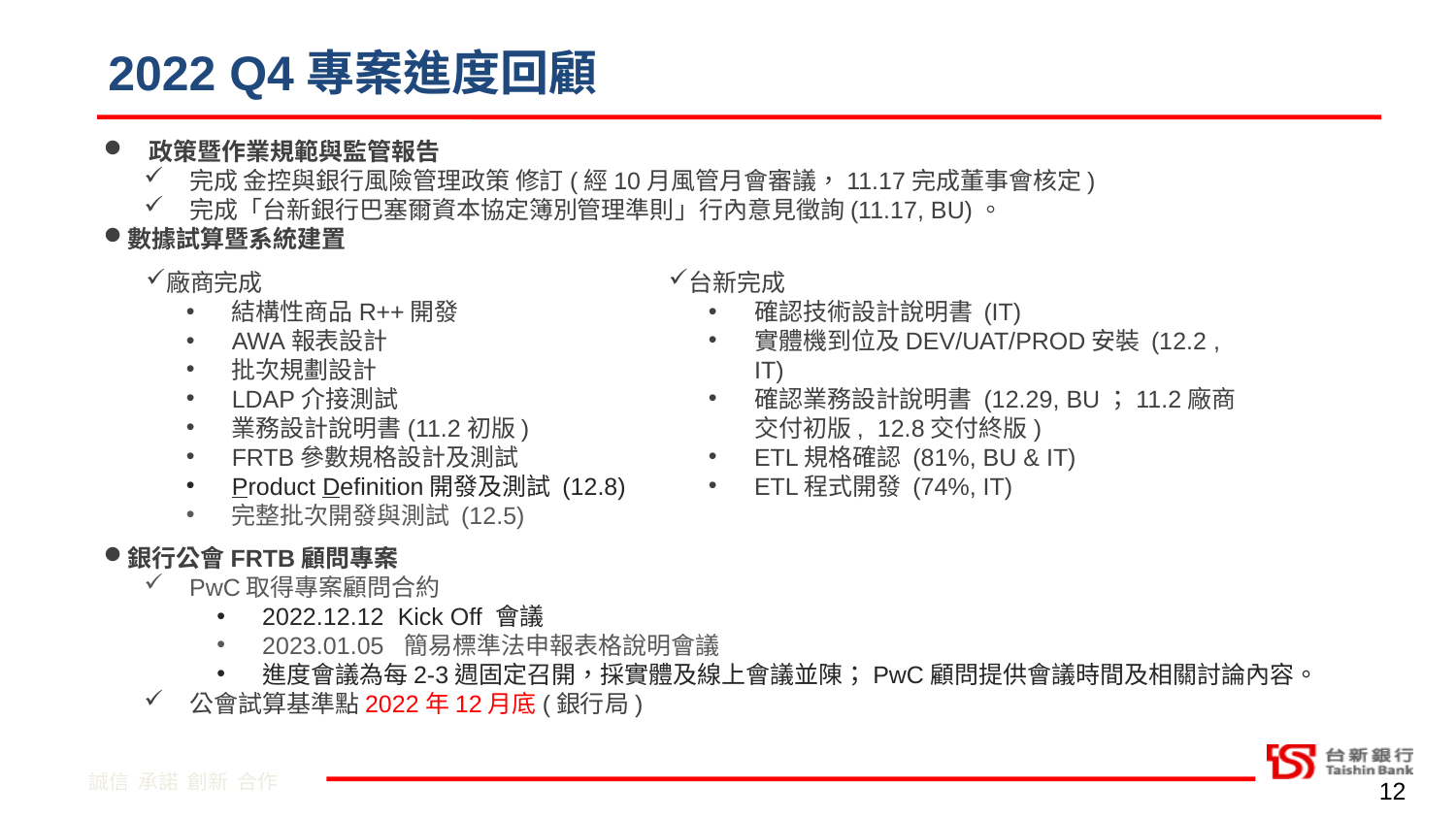

2022 Q4專案進度回顧
政策暨作業規範與監管報告
完成 金控與銀行風險管理政策 修訂(經10月風管月會審議，11.17完成董事會核定)
完成「台新銀行巴塞爾資本協定簿別管理準則」行內意見徵詢(11.17, BU)。
數據試算暨系統建置

銀行公會FRTB顧問專案
PwC取得專案顧問合約
2022.12.12  Kick Off 會議
2023.01.05  簡易標準法申報表格說明會議
進度會議為每2-3週固定召開，採實體及線上會議並陳；PwC顧問提供會議時間及相關討論內容。
公會試算基準點2022年12月底(銀行局)

廠商完成
結構性商品R++開發
AWA報表設計
批次規劃設計
LDAP介接測試
業務設計說明書(11.2初版)
FRTB參數規格設計及測試
Product Definition開發及測試 (12.8)
完整批次開發與測試 (12.5)
台新完成
確認技術設計說明書 (IT)
實體機到位及DEV/UAT/PROD安裝 (12.2 , IT)
確認業務設計說明書 (12.29, BU；11.2廠商交付初版,  12.8交付終版)
ETL規格確認 (81%, BU & IT)
ETL程式開發 (74%, IT)
12